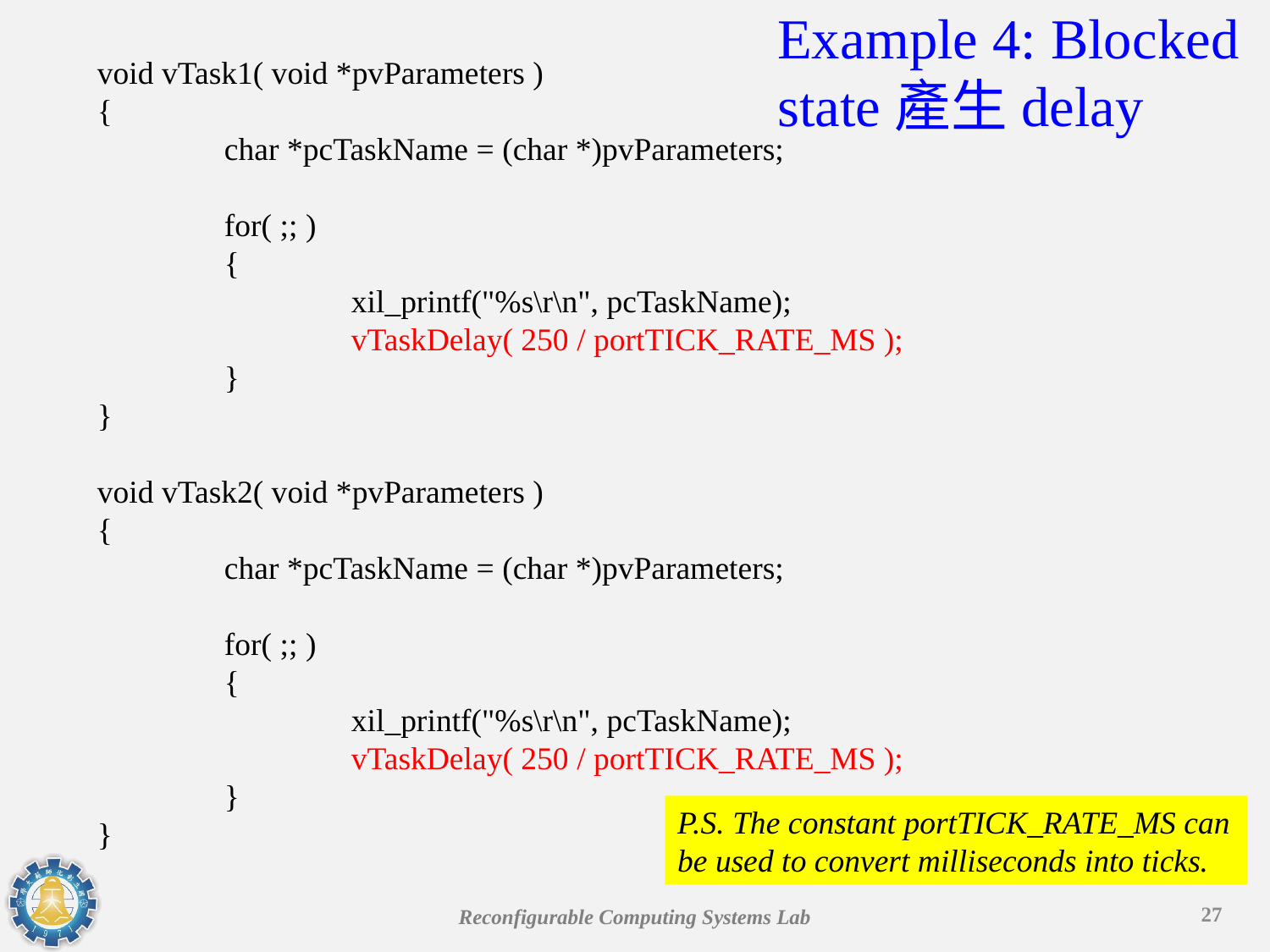

Example 4: Blocked state產生delay
void vTask1( void *pvParameters )
{
	char *pcTaskName = (char *)pvParameters;

	for( ;; )
	{
		xil_printf("%s\r\n", pcTaskName);
		vTaskDelay( 250 / portTICK_RATE_MS );
	}
}

void vTask2( void *pvParameters )
{
	char *pcTaskName = (char *)pvParameters;

	for( ;; )
	{
		xil_printf("%s\r\n", pcTaskName);
		vTaskDelay( 250 / portTICK_RATE_MS );
	}
}

P.S. The constant portTICK_RATE_MS can be used to convert milliseconds into ticks.
27